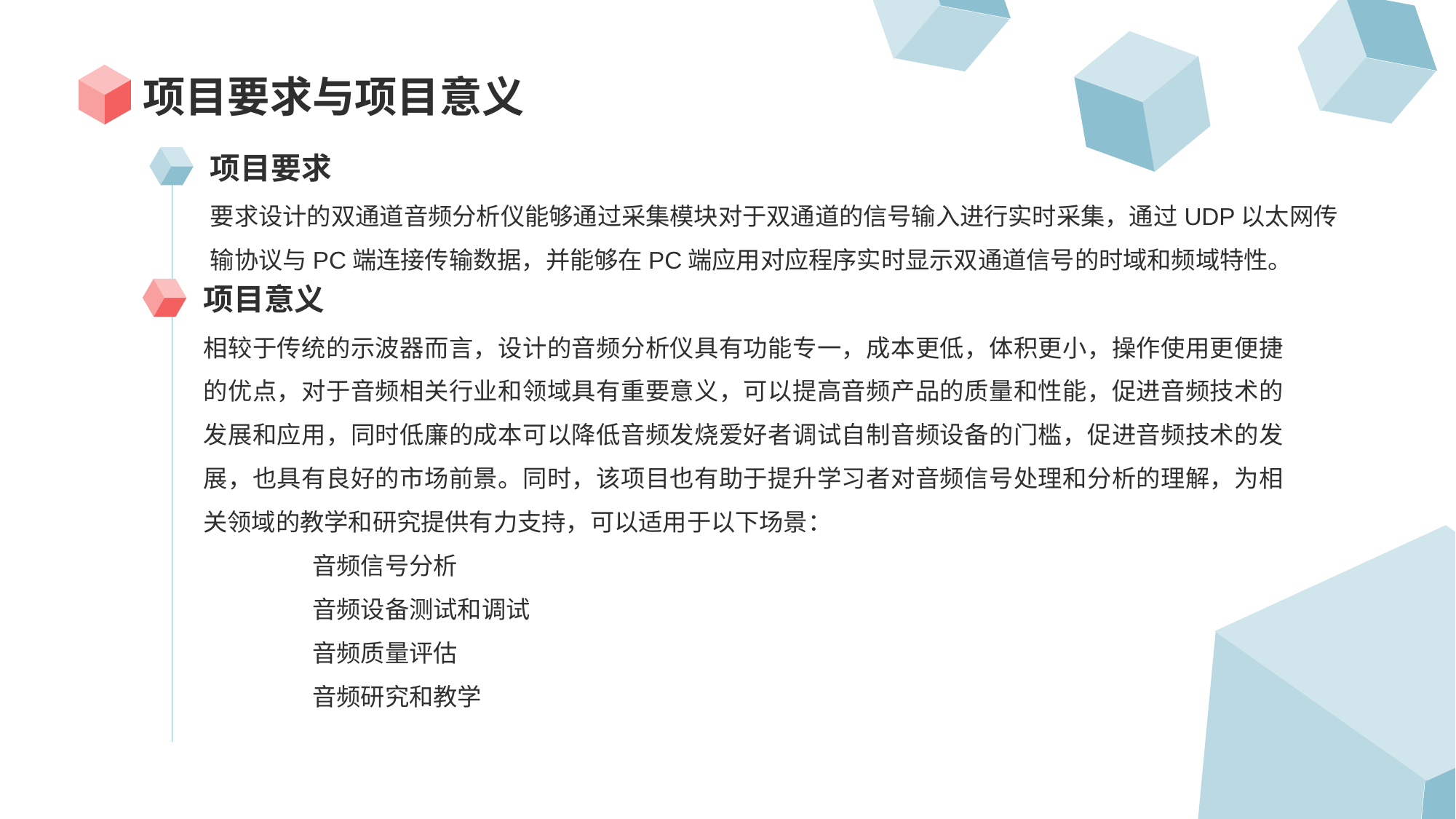

# 项目要求与项目意义

项目要求
要求设计的双通道音频分析仪能够通过采集模块对于双通道的信号输入进行实时采集，通过UDP以太网传输协议与PC端连接传输数据，并能够在PC端应用对应程序实时显示双通道信号的时域和频域特性。

项目意义
相较于传统的示波器而言，设计的音频分析仪具有功能专一，成本更低，体积更小，操作使用更便捷的优点，对于音频相关行业和领域具有重要意义，可以提高音频产品的质量和性能，促进音频技术的发展和应用，同时低廉的成本可以降低音频发烧爱好者调试自制音频设备的门槛，促进音频技术的发展，也具有良好的市场前景。同时，该项目也有助于提升学习者对音频信号处理和分析的理解，为相关领域的教学和研究提供有力支持，可以适用于以下场景：
	音频信号分析
	音频设备测试和调试
	音频质量评估
	音频研究和教学